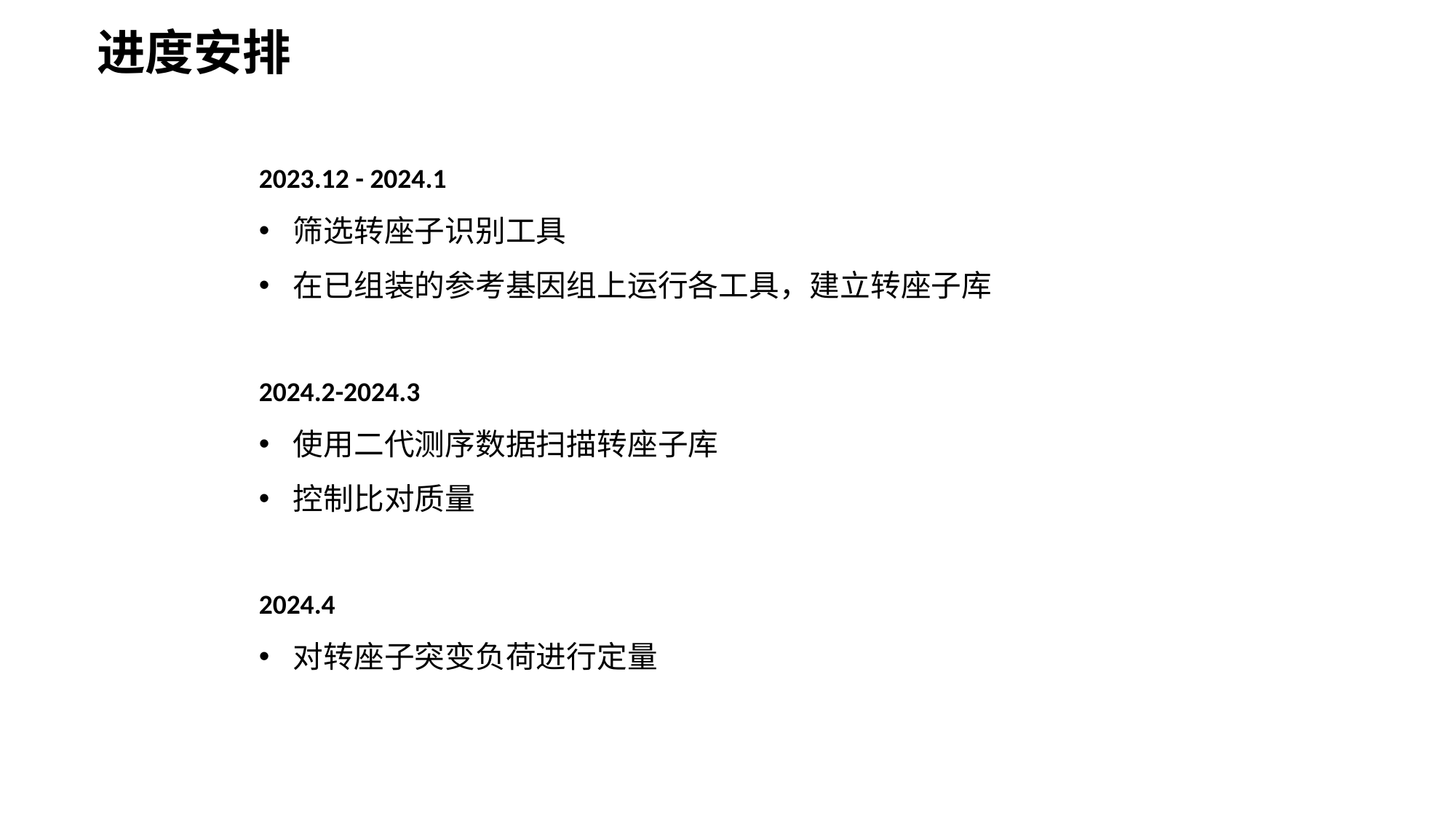

# 进度安排
2023.12 - 2024.1
筛选转座子识别工具
在已组装的参考基因组上运行各工具，建立转座子库

2024.2-2024.3
使用二代测序数据扫描转座子库
控制比对质量

2024.4
对转座子突变负荷进行定量